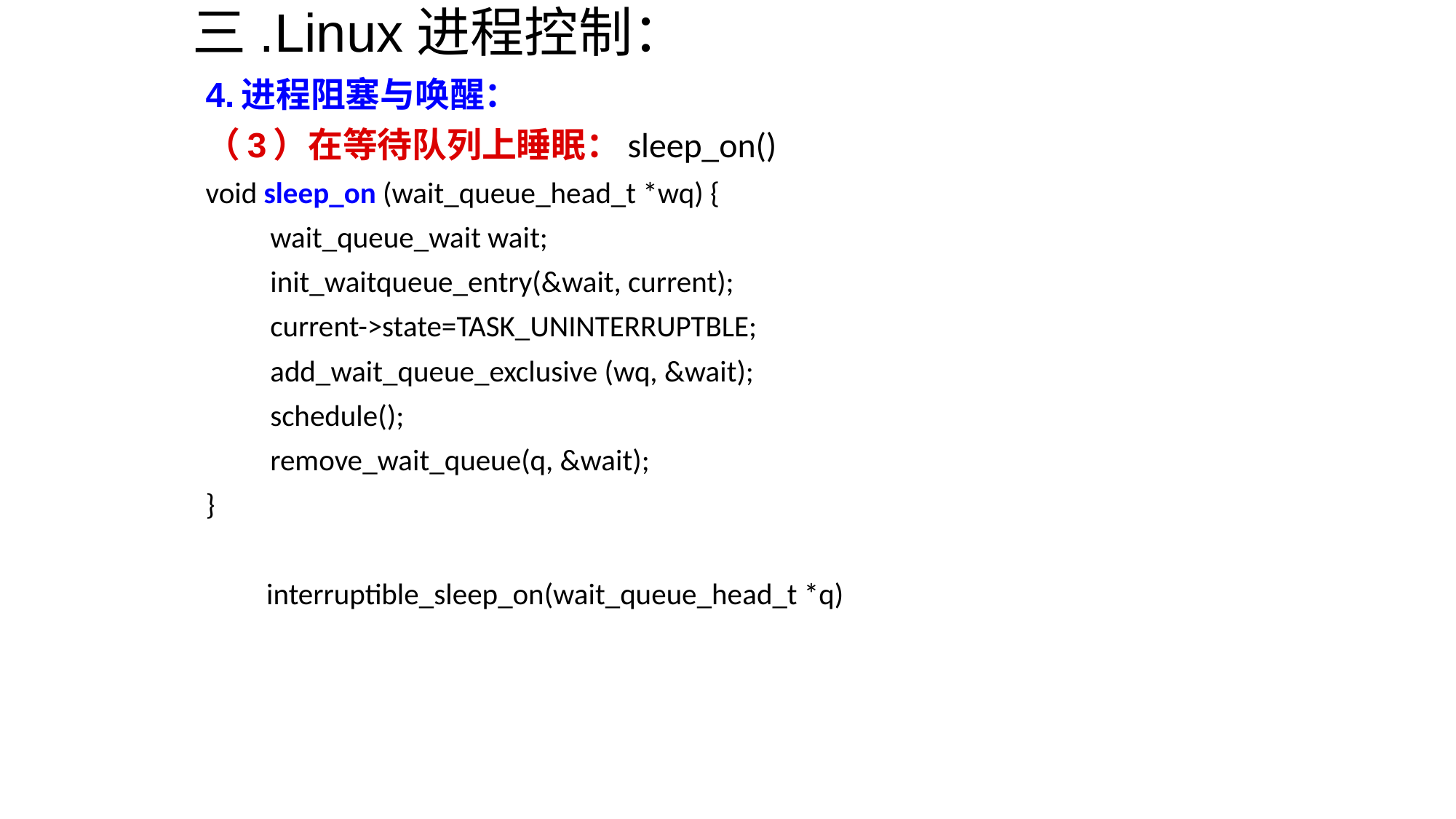

# 三.Linux进程控制：
4.进程阻塞与唤醒：
（3）在等待队列上睡眠：sleep_on()
void sleep_on (wait_queue_head_t *wq) {
	wait_queue_wait wait;
	init_waitqueue_entry(&wait, current);
	current->state=TASK_UNINTERRUPTBLE;
	add_wait_queue_exclusive (wq, &wait);
	schedule();
	remove_wait_queue(q, &wait);
}

         interruptible_sleep_on(wait_queue_head_t *q)